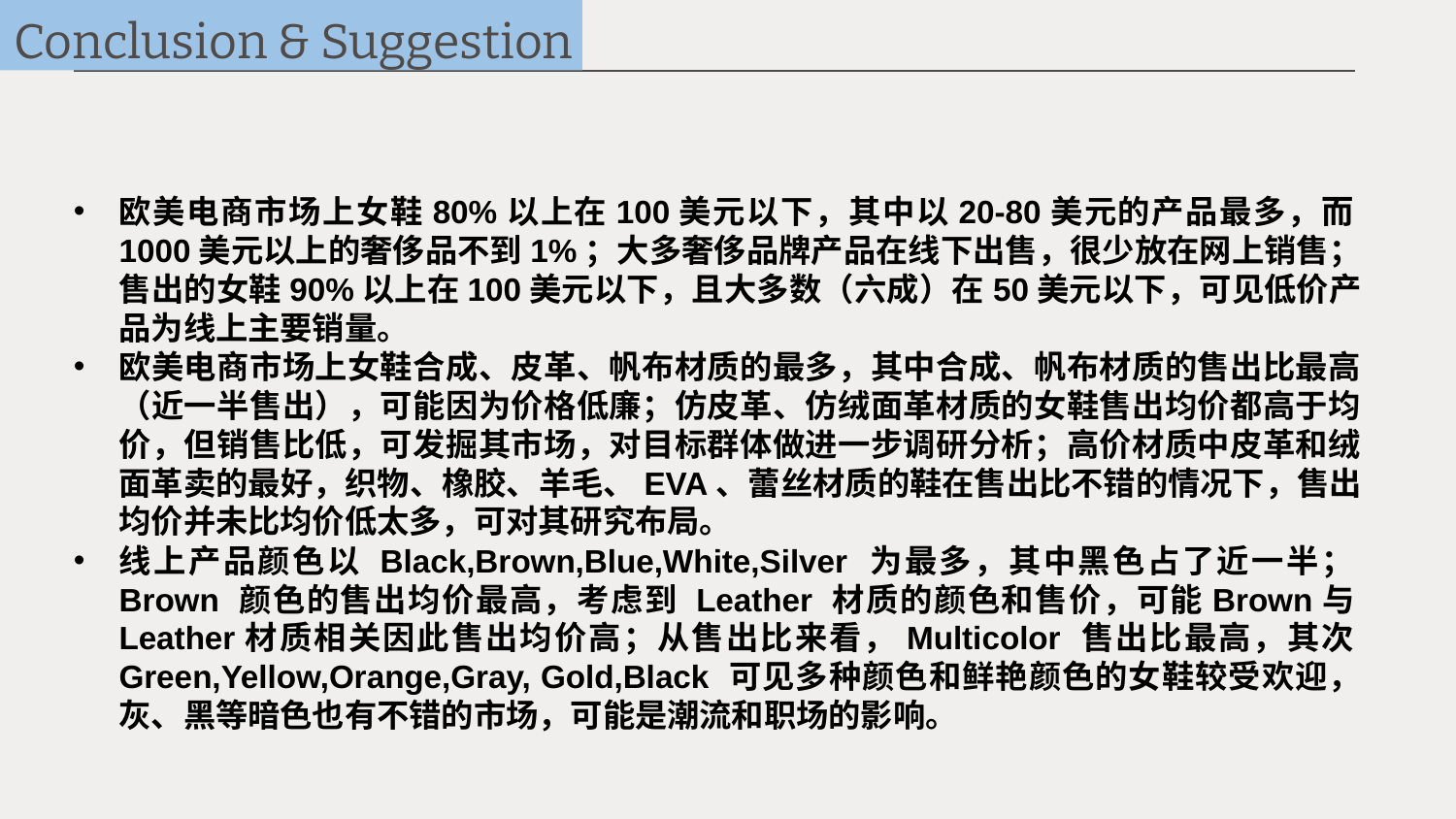

Conclusion & Suggestion
欧美电商市场上女鞋80%以上在100美元以下，其中以20-80美元的产品最多，而1000美元以上的奢侈品不到1%；大多奢侈品牌产品在线下出售，很少放在网上销售；售出的女鞋90%以上在100美元以下，且大多数（六成）在50美元以下，可见低价产品为线上主要销量。
欧美电商市场上女鞋合成、皮革、帆布材质的最多，其中合成、帆布材质的售出比最高（近一半售出），可能因为价格低廉；仿皮革、仿绒面革材质的女鞋售出均价都高于均价，但销售比低，可发掘其市场，对目标群体做进一步调研分析；高价材质中皮革和绒面革卖的最好，织物、橡胶、羊毛、EVA、蕾丝材质的鞋在售出比不错的情况下，售出均价并未比均价低太多，可对其研究布局。
线上产品颜色以 Black,Brown,Blue,White,Silver 为最多，其中黑色占了近一半；Brown 颜色的售出均价最高，考虑到 Leather 材质的颜色和售价，可能Brown与Leather材质相关因此售出均价高；从售出比来看，Multicolor 售出比最高，其次Green,Yellow,Orange,Gray, Gold,Black 可见多种颜色和鲜艳颜色的女鞋较受欢迎，灰、黑等暗色也有不错的市场，可能是潮流和职场的影响。